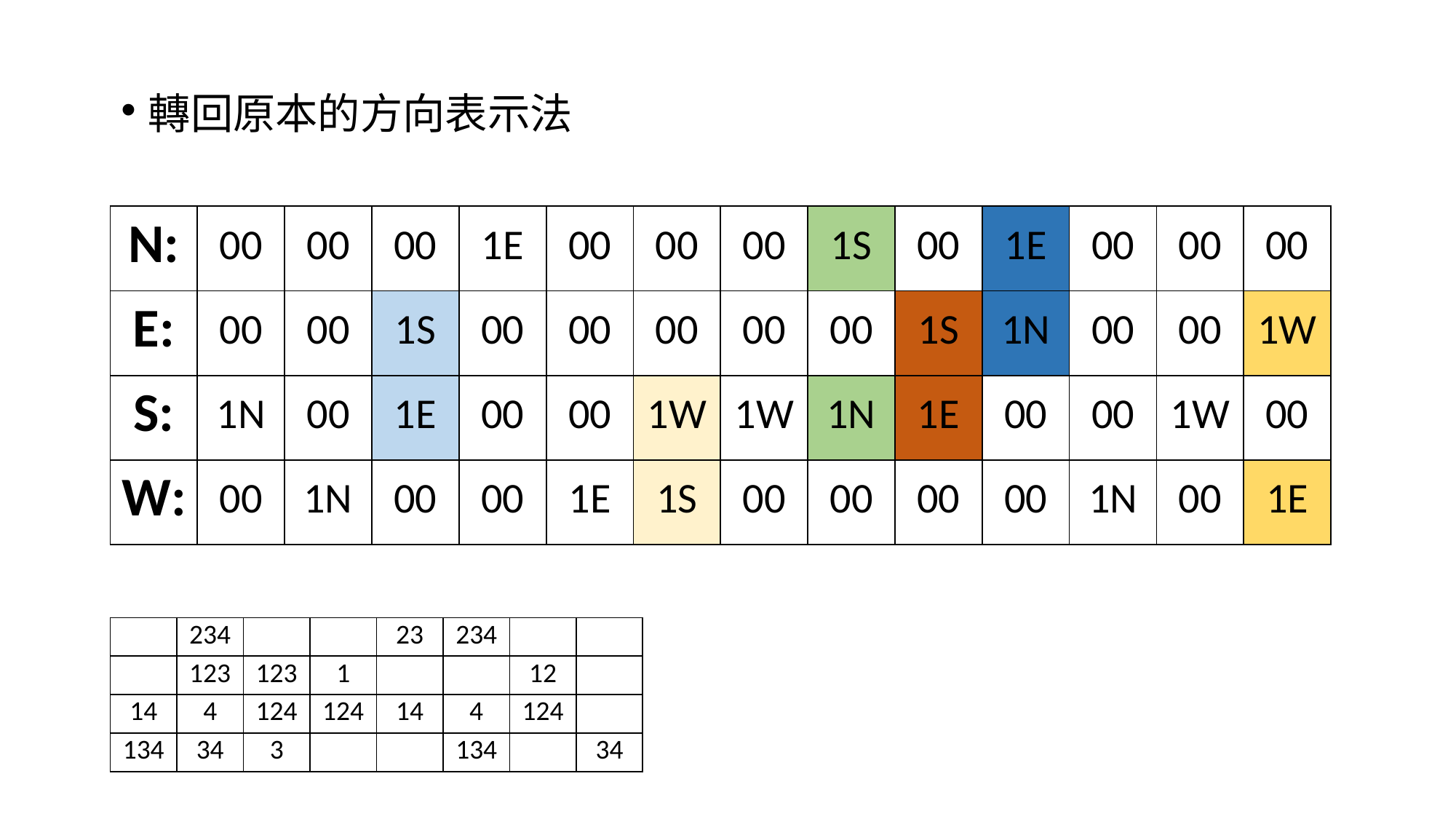

轉回原本的方向表示法
| N: | 00 | 00 | 00 | 1E | 00 | 00 | 00 | 1S | 00 | 1E | 00 | 00 | 00 |
| --- | --- | --- | --- | --- | --- | --- | --- | --- | --- | --- | --- | --- | --- |
| E: | 00 | 00 | 1S | 00 | 00 | 00 | 00 | 00 | 1S | 1N | 00 | 00 | 1W |
| S: | 1N | 00 | 1E | 00 | 00 | 1W | 1W | 1N | 1E | 00 | 00 | 1W | 00 |
| W: | 00 | 1N | 00 | 00 | 1E | 1S | 00 | 00 | 00 | 00 | 1N | 00 | 1E |
|  | 234 |  |  | 23 | 234 |  |  |
| --- | --- | --- | --- | --- | --- | --- | --- |
|  | 123 | 123 | 1 |  |  | 12 |  |
| 14 | 4 | 124 | 124 | 14 | 4 | 124 |  |
| 134 | 34 | 3 |  |  | 134 |  | 34 |